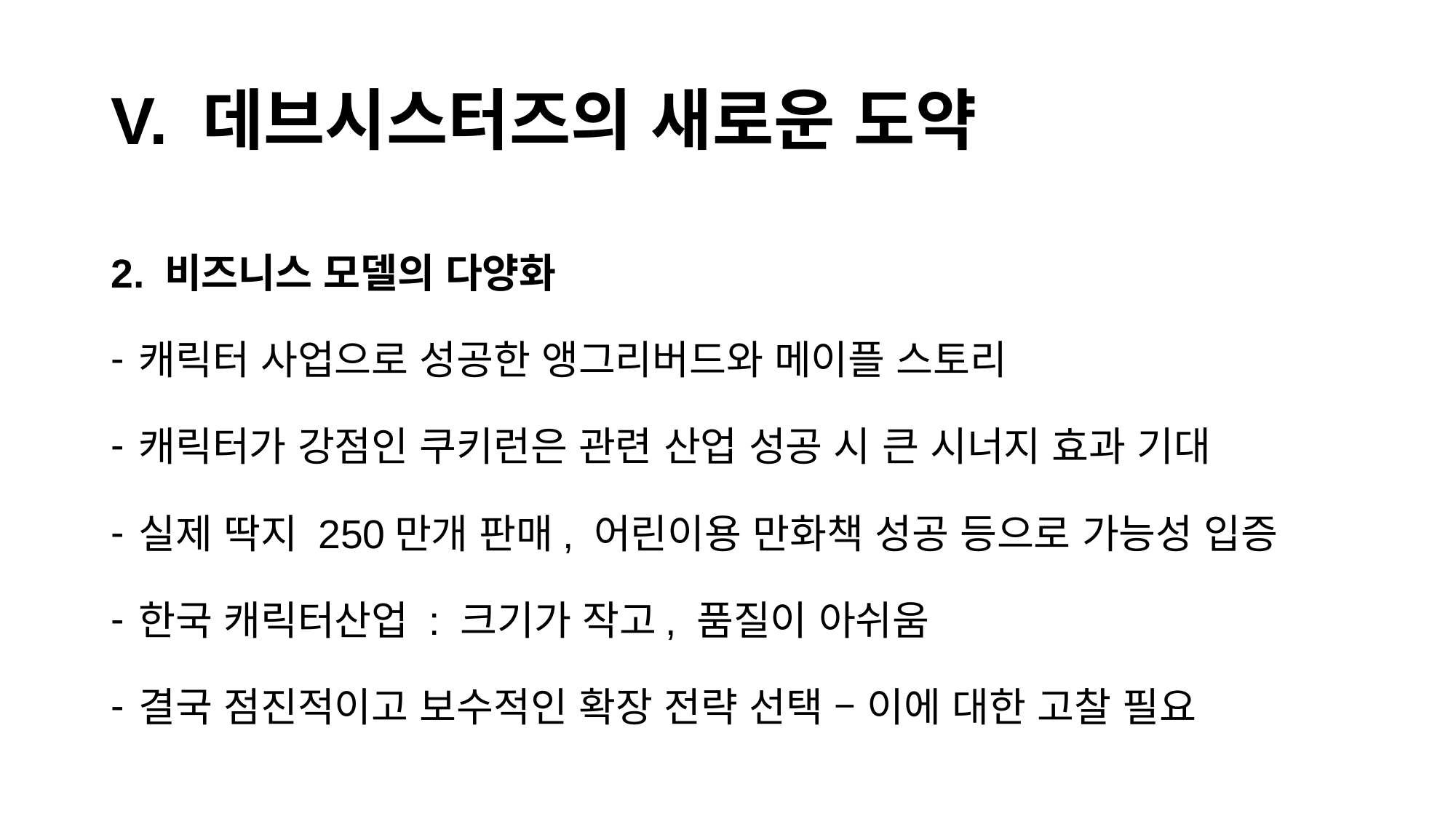

# V. 데브시스터즈의 새로운 도약
2. 비즈니스 모델의 다양화
캐릭터 사업으로 성공한 앵그리버드와 메이플 스토리
캐릭터가 강점인 쿠키런은 관련 산업 성공 시 큰 시너지 효과 기대
실제 딱지 250만개 판매, 어린이용 만화책 성공 등으로 가능성 입증
한국 캐릭터산업 : 크기가 작고, 품질이 아쉬움
결국 점진적이고 보수적인 확장 전략 선택 – 이에 대한 고찰 필요